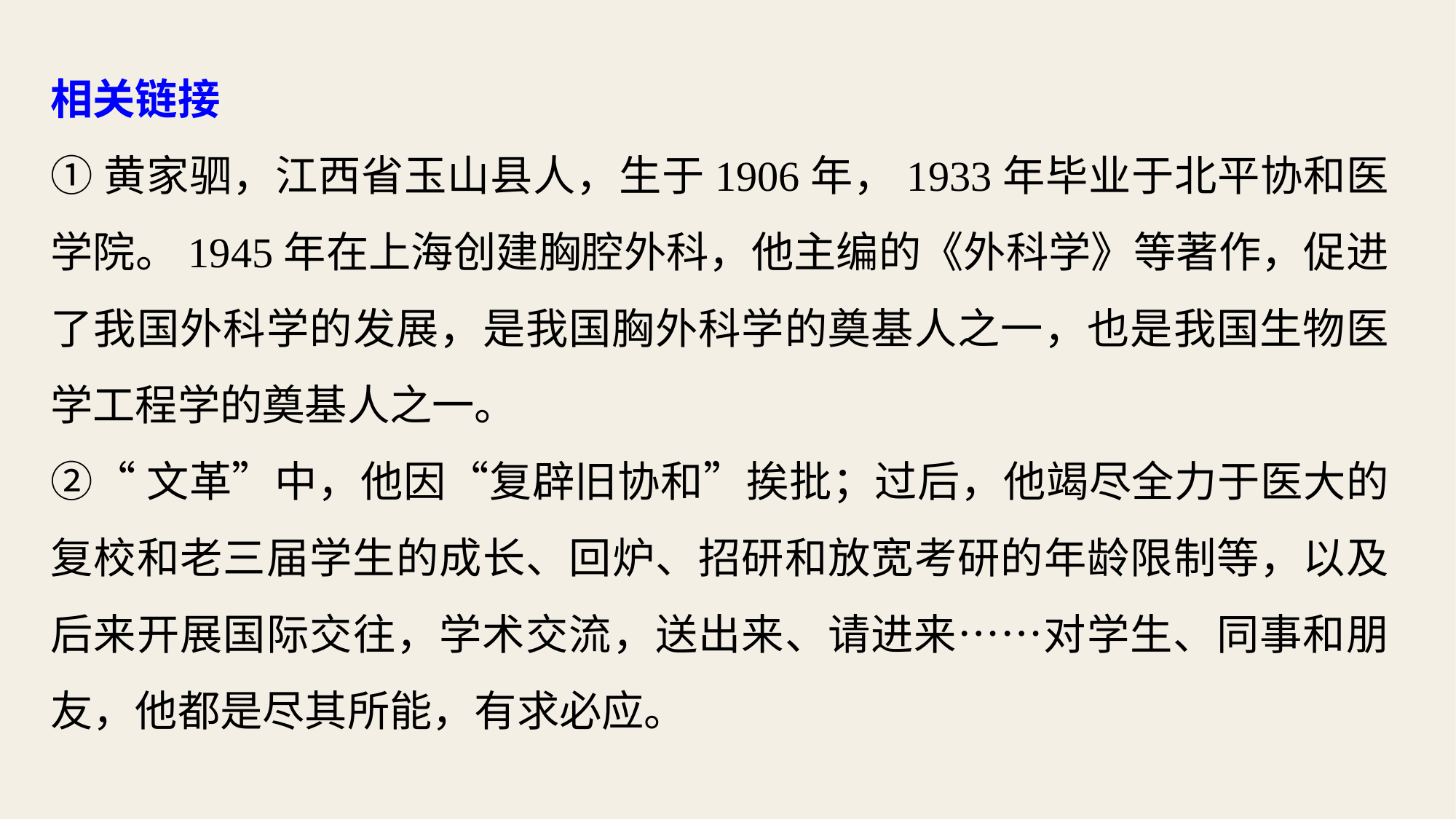

相关链接
①黄家驷，江西省玉山县人，生于1906年，1933年毕业于北平协和医学院。1945年在上海创建胸腔外科，他主编的《外科学》等著作，促进了我国外科学的发展，是我国胸外科学的奠基人之一，也是我国生物医学工程学的奠基人之一。
②“文革”中，他因“复辟旧协和”挨批；过后，他竭尽全力于医大的复校和老三届学生的成长、回炉、招研和放宽考研的年龄限制等，以及后来开展国际交往，学术交流，送出来、请进来……对学生、同事和朋友，他都是尽其所能，有求必应。